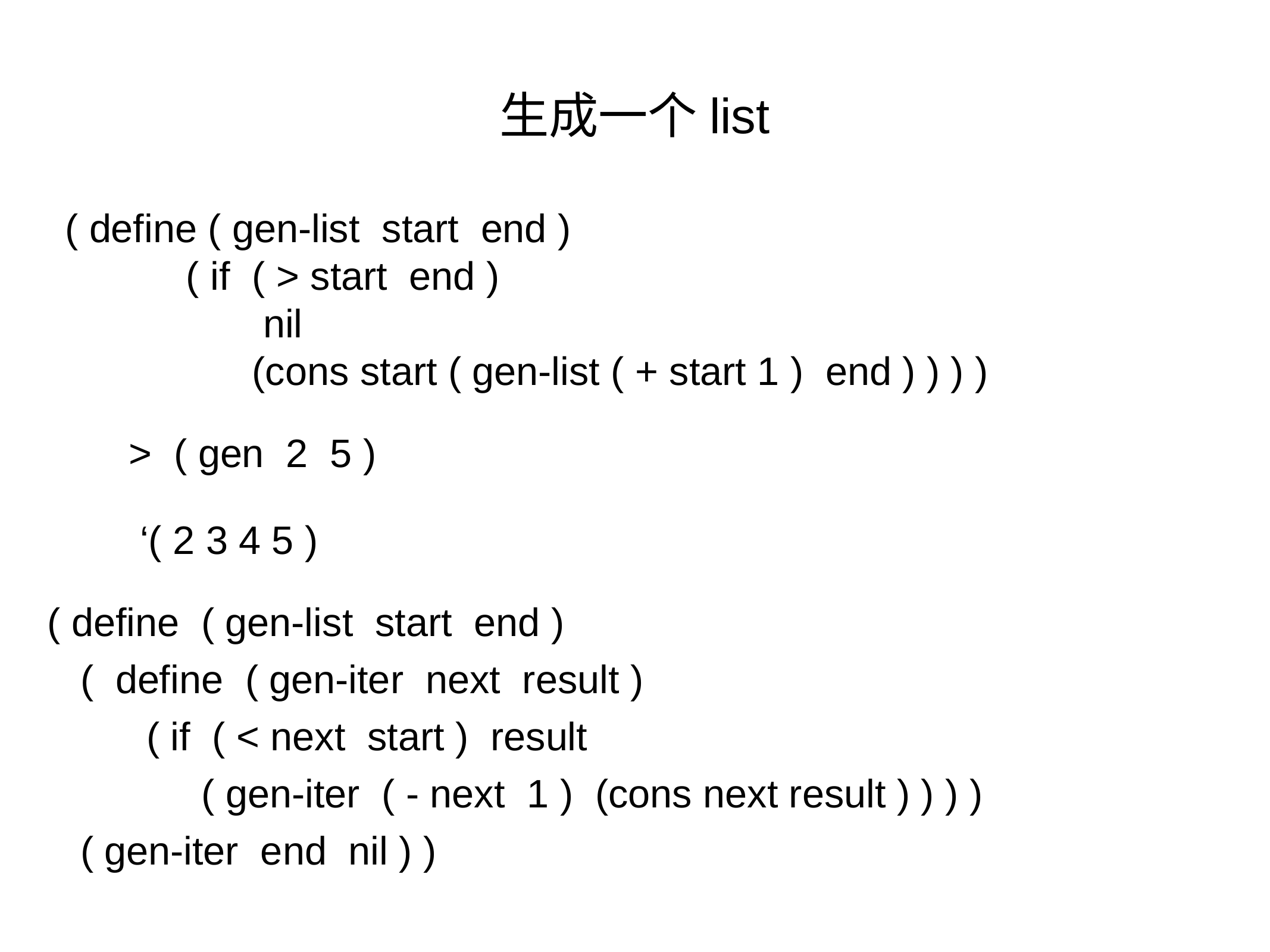

# 生成一个list
( define ( gen-list  start  end )
           ( if  ( > start  end )
                  nil
                 (cons start ( gen-list ( + start 1 )  end ) ) ) )
>  ( gen  2  5 )
 ‘( 2 3 4 5 )
( define  ( gen-list  start  end )
   (  define  ( gen-iter  next  result )
         ( if  ( < next  start )  result
              ( gen-iter  ( - next  1 )  (cons next result ) ) ) )
   ( gen-iter  end  nil ) )